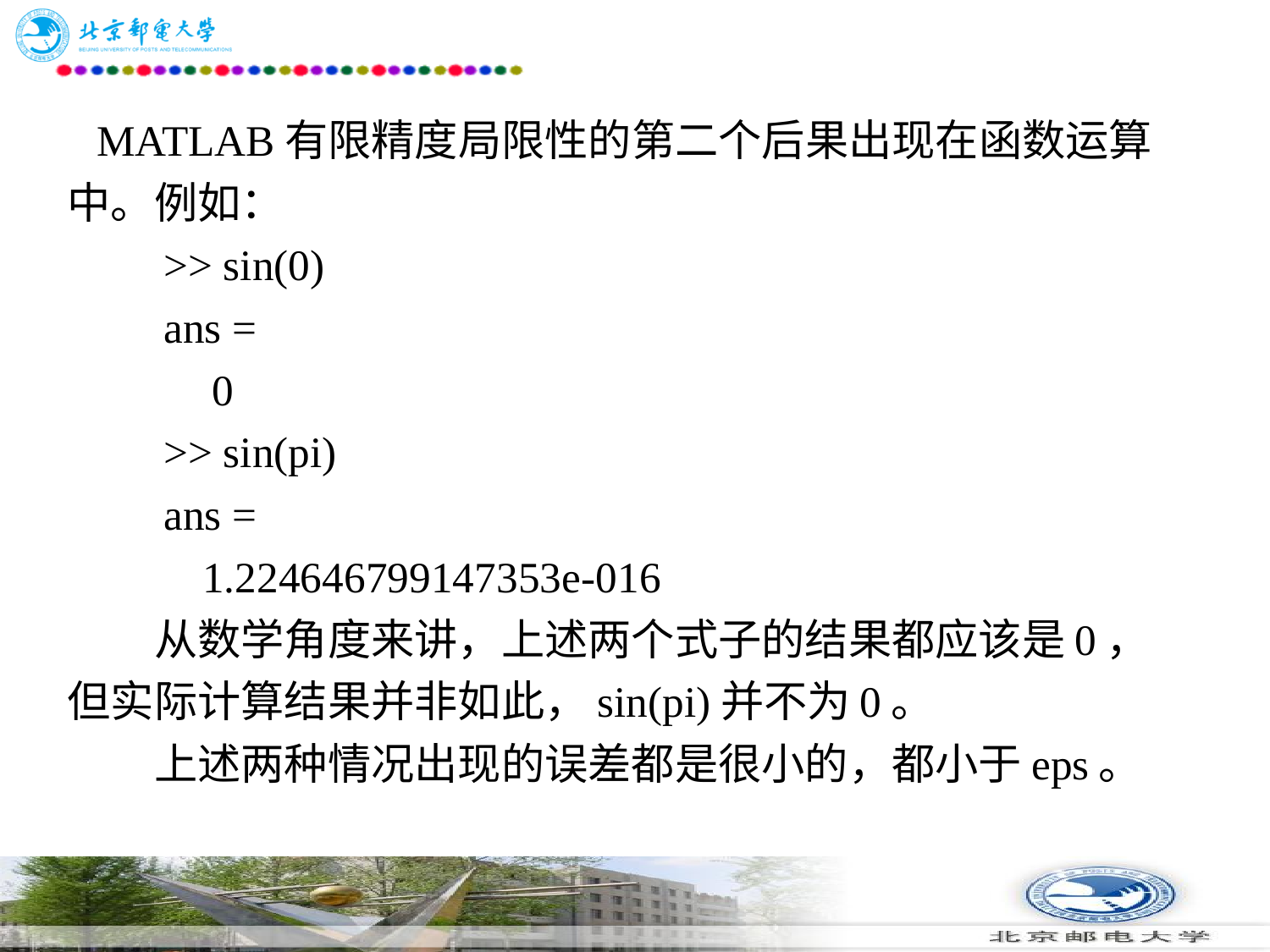

# MATLAB有限精度局限性的第二个后果出现在函数运算中。例如： 　　>> sin(0) 　　ans = 　　     0 　　>> sin(pi) 　　ans = 　　    1.224646799147353e-016 　　从数学角度来讲，上述两个式子的结果都应该是0，但实际计算结果并非如此，sin(pi)并不为0。 　　上述两种情况出现的误差都是很小的，都小于eps。